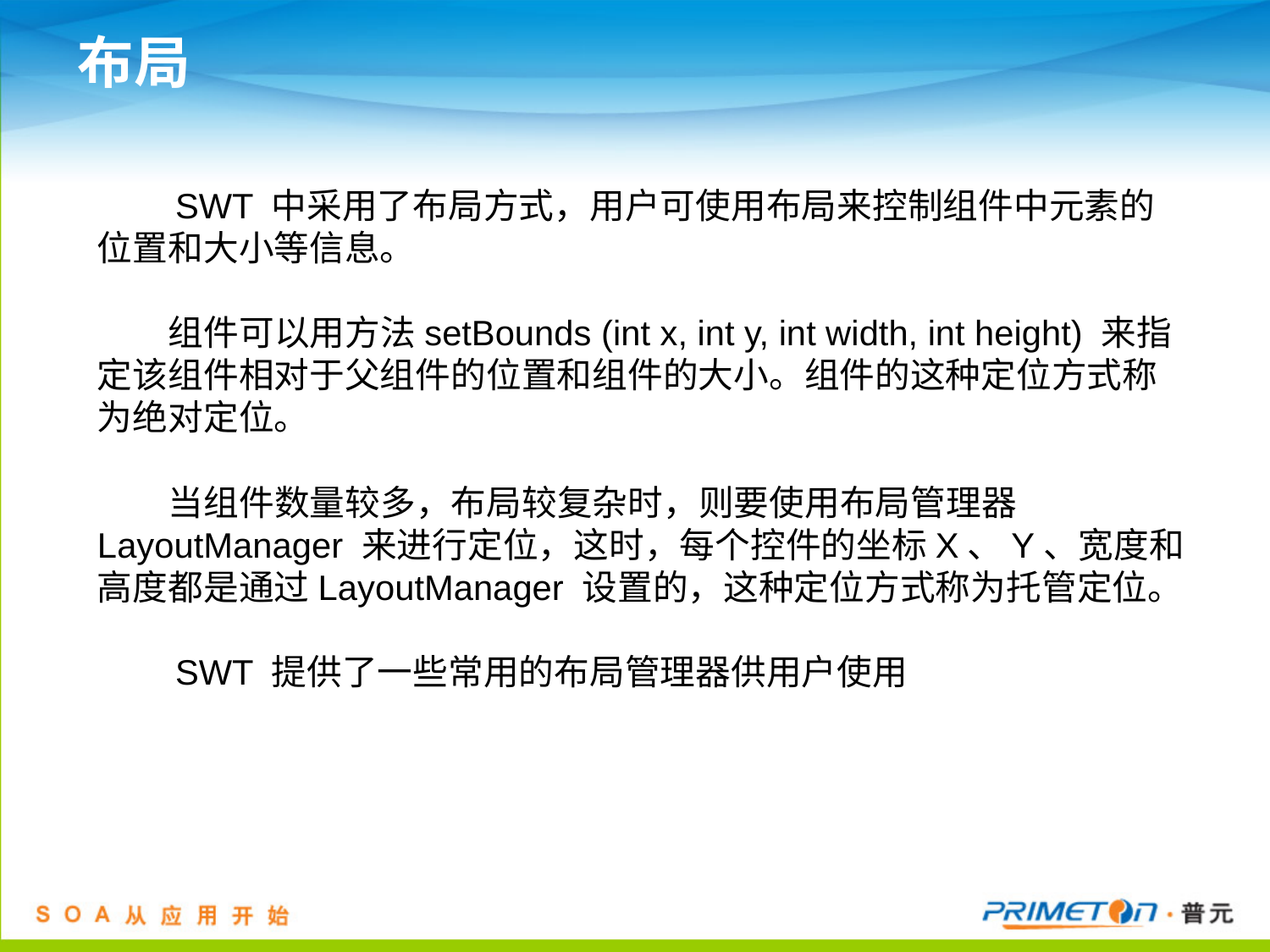

# 布局
        SWT 中采用了布局方式，用户可使用布局来控制组件中元素的位置和大小等信息。

        组件可以用方法setBounds (int x, int y, int width, int height) 来指定该组件相对于父组件的位置和组件的大小。组件的这种定位方式称为绝对定位。

        当组件数量较多，布局较复杂时，则要使用布局管理器LayoutManager 来进行定位，这时，每个控件的坐标X、Y、宽度和高度都是通过LayoutManager 设置的，这种定位方式称为托管定位。
        SWT 提供了一些常用的布局管理器供用户使用